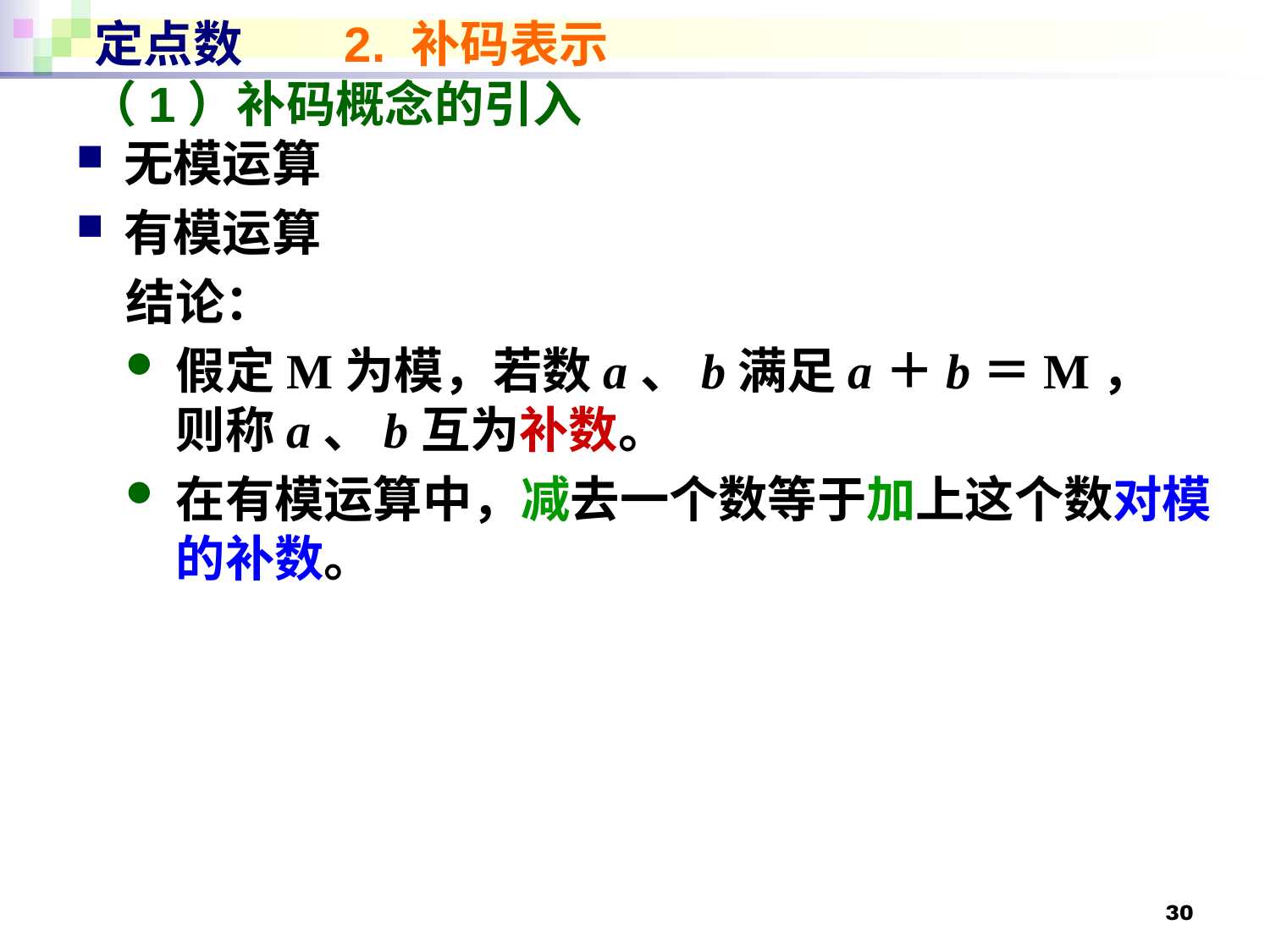

# 定点数        2. 补码表示
（1）补码概念的引入
无模运算
有模运算
结论：
假定M为模，若数a、b满足a＋b＝M，
则称a、b互为补数。
在有模运算中，减去一个数等于加上这个数对模的补数。
30